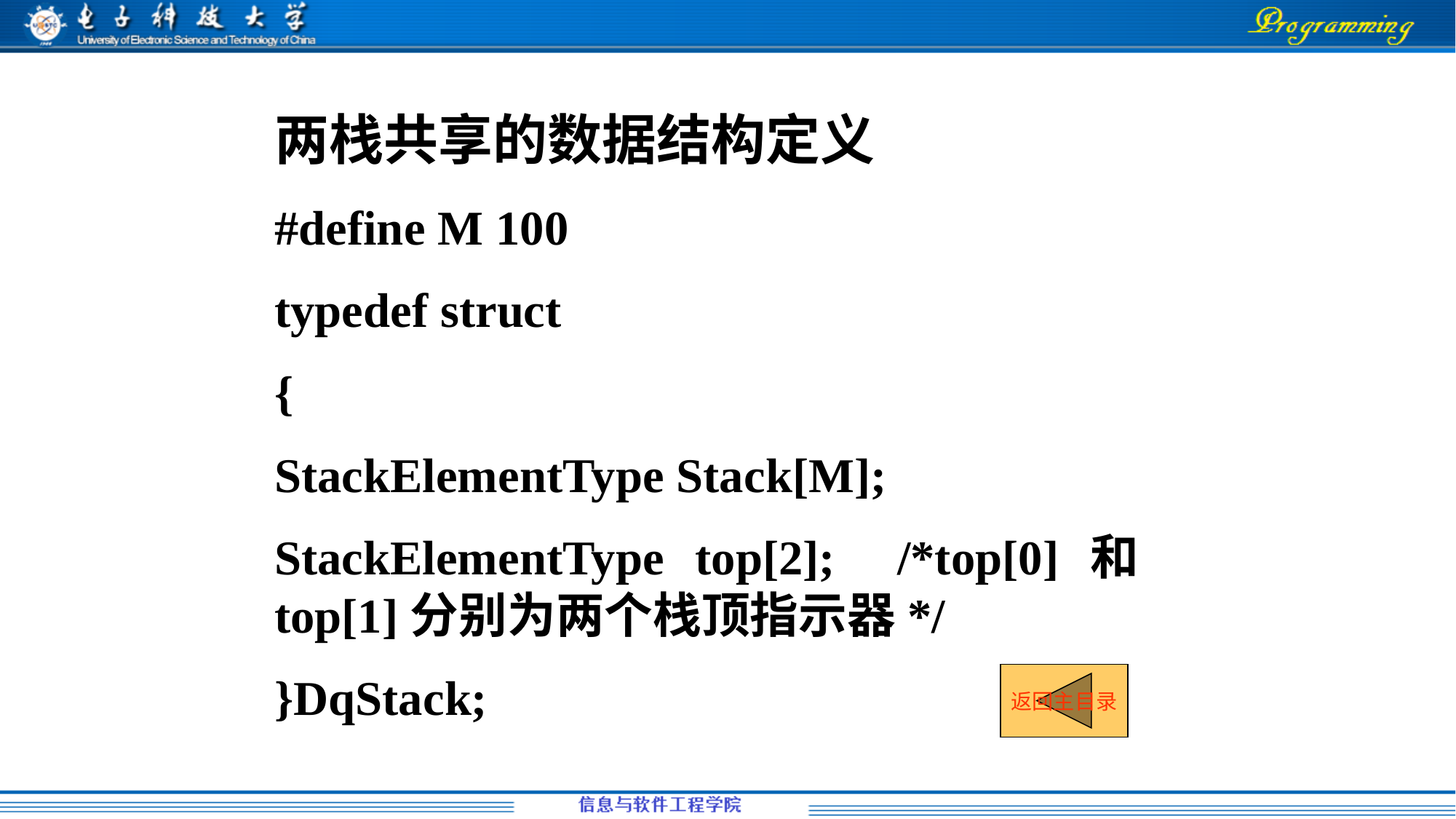

两栈共享的数据结构定义
#define M 100
typedef struct
{
StackElementType Stack[M];
StackElementType top[2];  /*top[0]和   top[1]分别为两个栈顶指示器*/
}DqStack;
返回主目录